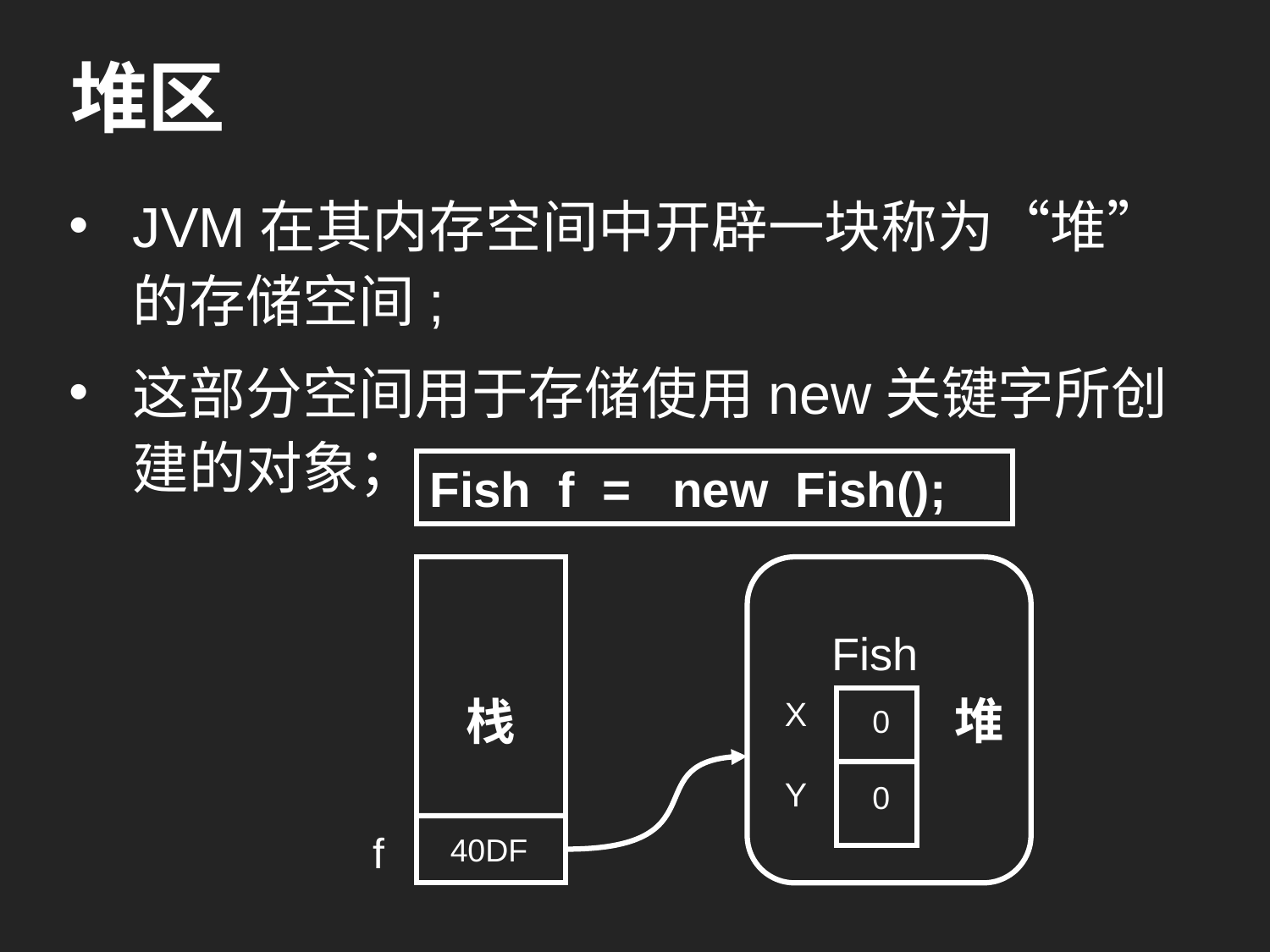

# 堆区
JVM在其内存空间中开辟一块称为“堆”的存储空间;
这部分空间用于存储使用new关键字所创建的对象；
Fish  f  =   new  Fish();
栈
堆
Fish
X

Y

0

0

f
40DF